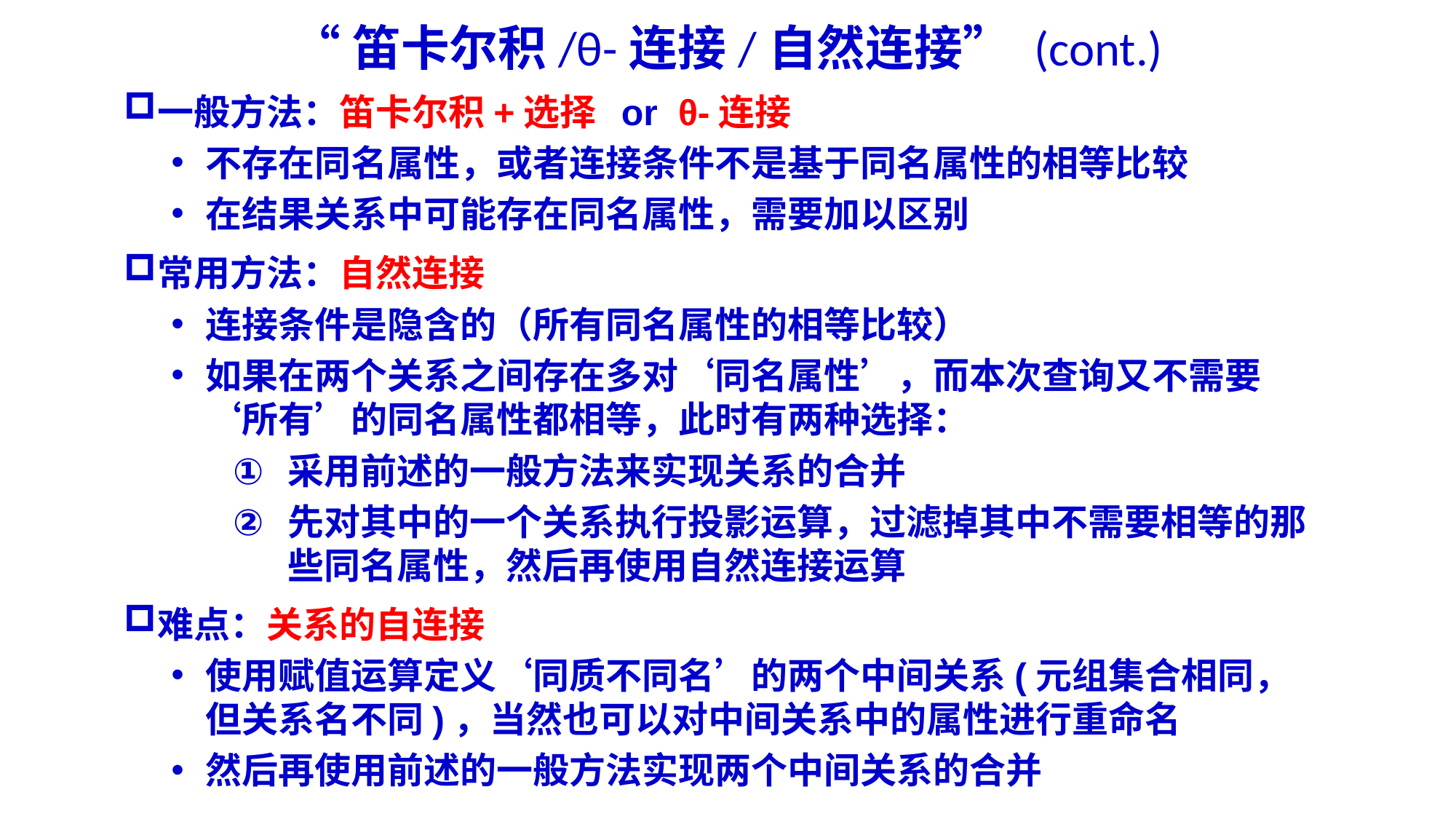

# “笛卡尔积/θ-连接/自然连接” (cont.)
一般方法：笛卡尔积+选择  or  θ-连接
不存在同名属性，或者连接条件不是基于同名属性的相等比较
在结果关系中可能存在同名属性，需要加以区别
常用方法：自然连接
连接条件是隐含的（所有同名属性的相等比较）
如果在两个关系之间存在多对‘同名属性’，而本次查询又不需要‘所有’的同名属性都相等，此时有两种选择：
采用前述的一般方法来实现关系的合并
先对其中的一个关系执行投影运算，过滤掉其中不需要相等的那些同名属性，然后再使用自然连接运算
难点：关系的自连接
使用赋值运算定义‘同质不同名’的两个中间关系(元组集合相同，但关系名不同)，当然也可以对中间关系中的属性进行重命名
然后再使用前述的一般方法实现两个中间关系的合并